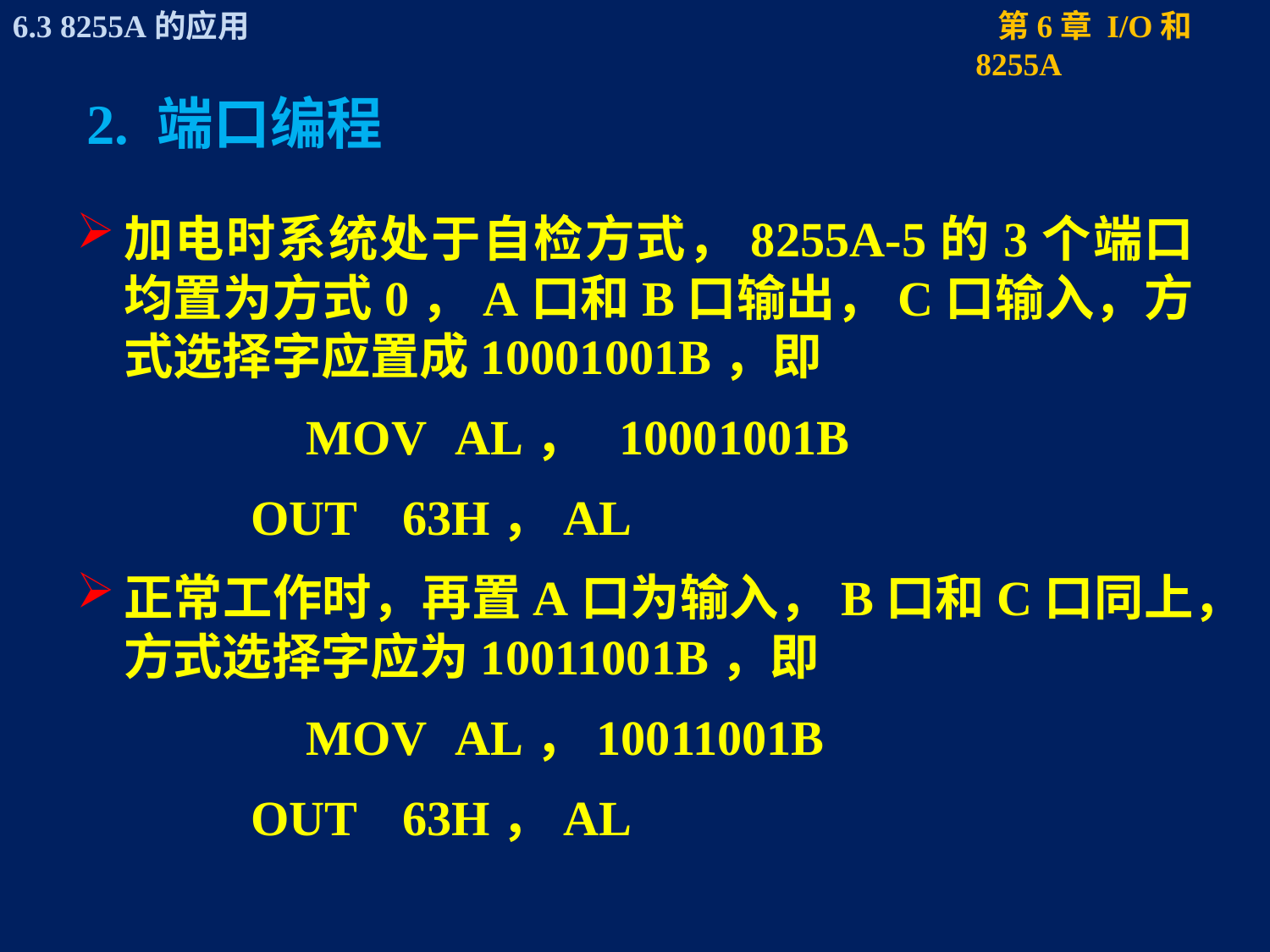

# 2. 端口编程
加电时系统处于自检方式，8255A-5的3个端口均置为方式0，A口和B口输出，C口输入，方式选择字应置成10001001B，即
		MOV	  AL，  10001001B
		OUT	  63H，AL
正常工作时，再置A口为输入，B口和C口同上，方式选择字应为10011001B，即
		MOV	  AL，10011001B
		OUT	  63H，AL